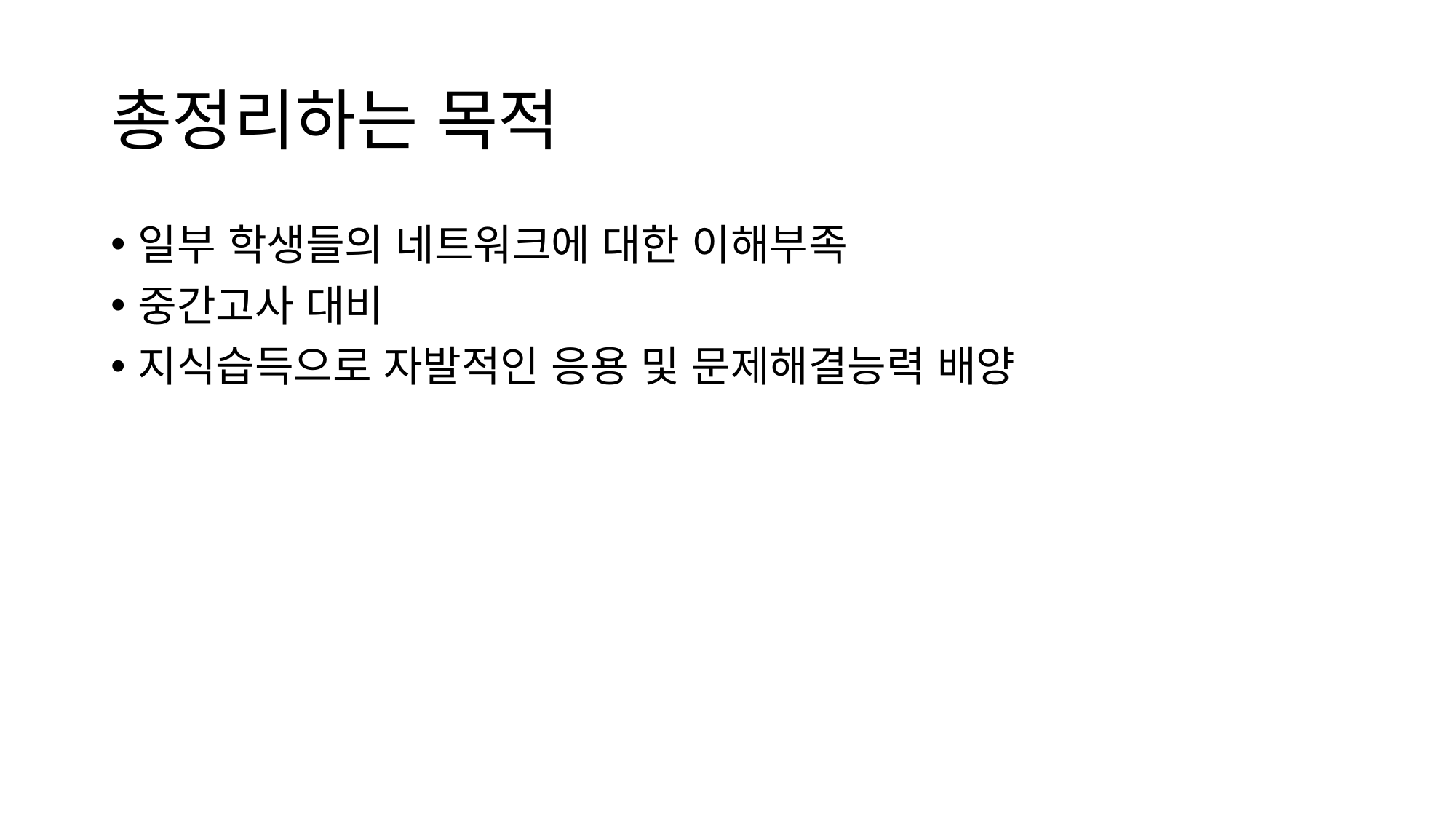

# 총정리하는 목적
일부 학생들의 네트워크에 대한 이해부족
중간고사 대비
지식습득으로 자발적인 응용 및 문제해결능력 배양